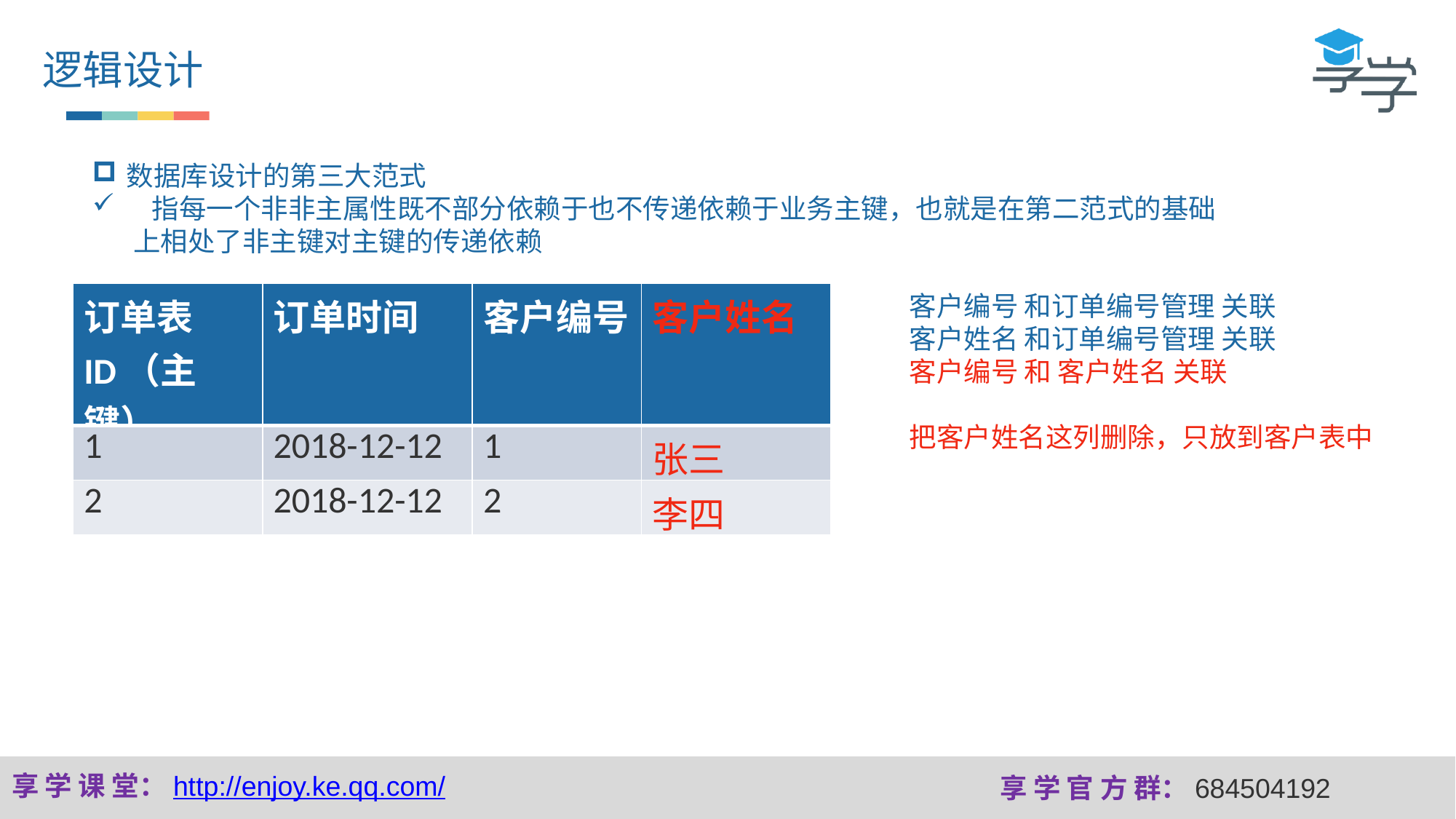

逻辑设计

数据库设计的第三大范式
  指每一个非非主属性既不部分依赖于也不传递依赖于业务主键，也就是在第二范式的基础上相处了非主键对主键的传递依赖
| 订单表ID（主键） | 订单时间 | 客户编号 | 客户姓名 |
| --- | --- | --- | --- |
| 1 | 2018-12-12 | 1 | 张三 |
| 2 | 2018-12-12 | 2 | 李四 |
客户编号 和订单编号管理 关联
客户姓名 和订单编号管理 关联
客户编号 和 客户姓名 关联

把客户姓名这列删除，只放到客户表中